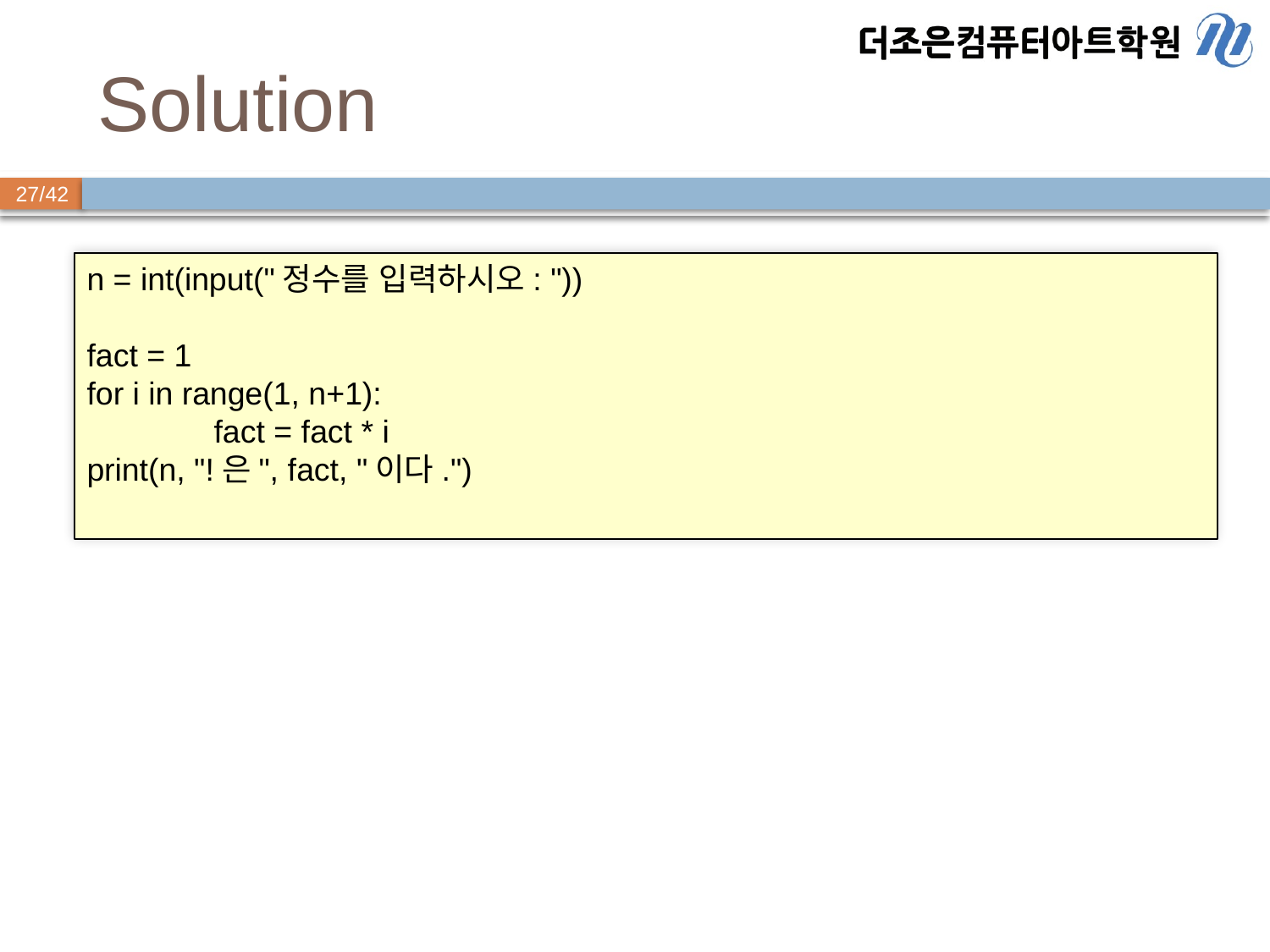

# Solution
n = int(input("정수를 입력하시오: "))

fact = 1
for i in range(1, n+1):
	fact = fact * i
print(n, "!은", fact, "이다.")